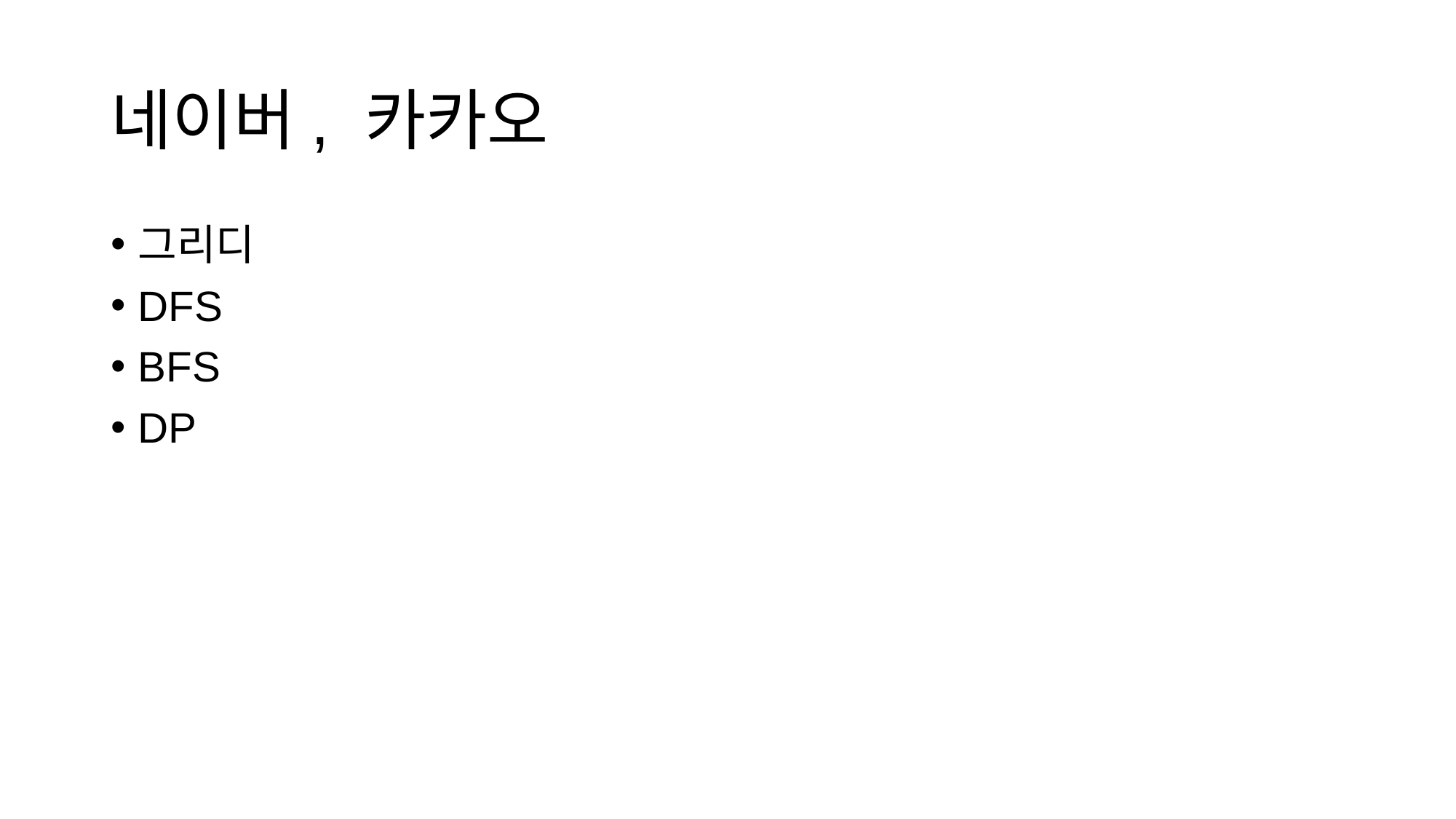

# 네이버, 카카오
그리디
DFS
BFS
DP